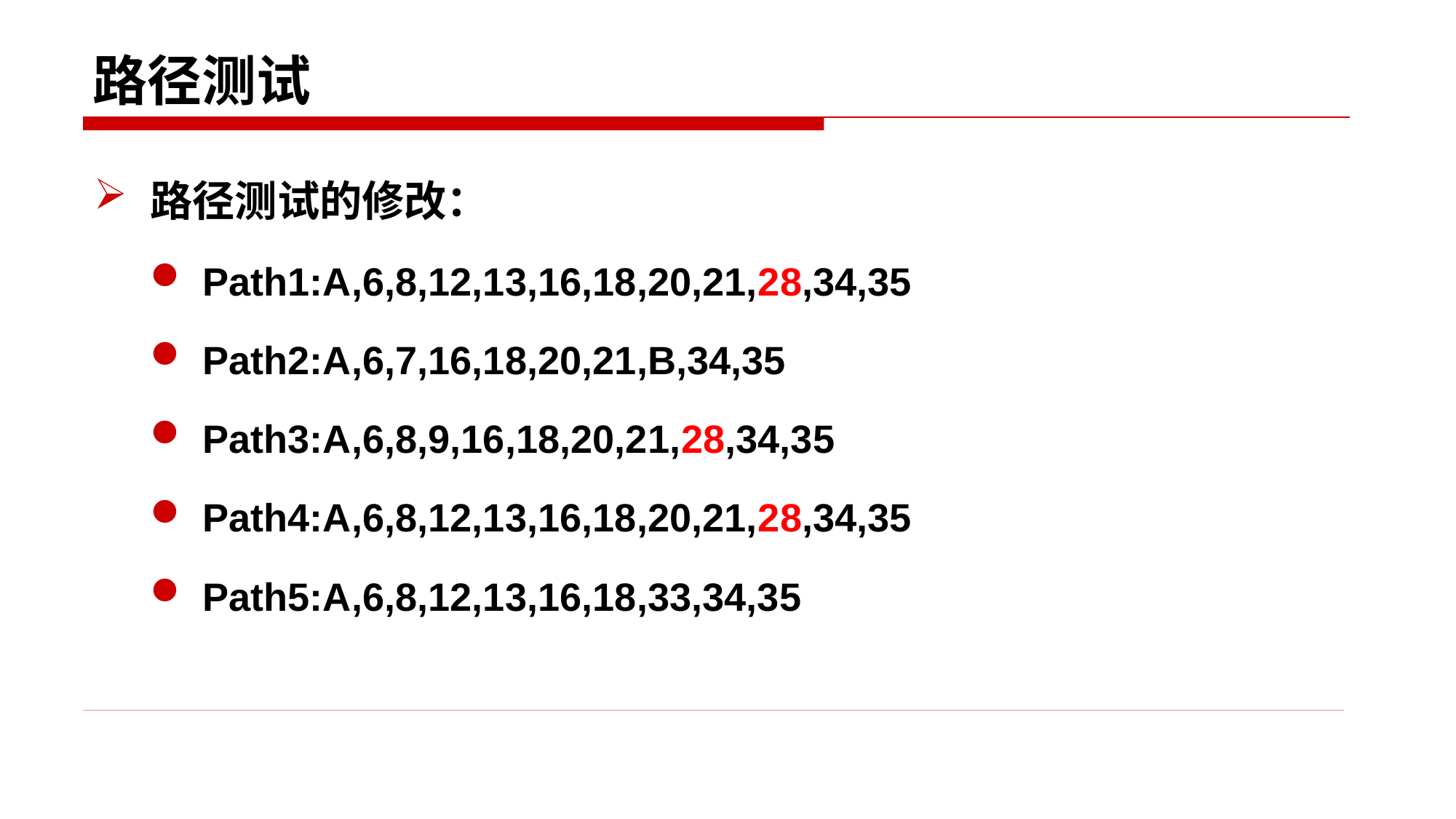

# 路径测试
路径测试的修改：
Path1:A,6,8,12,13,16,18,20,21,28,34,35
Path2:A,6,7,16,18,20,21,B,34,35
Path3:A,6,8,9,16,18,20,21,28,34,35
Path4:A,6,8,12,13,16,18,20,21,28,34,35
Path5:A,6,8,12,13,16,18,33,34,35